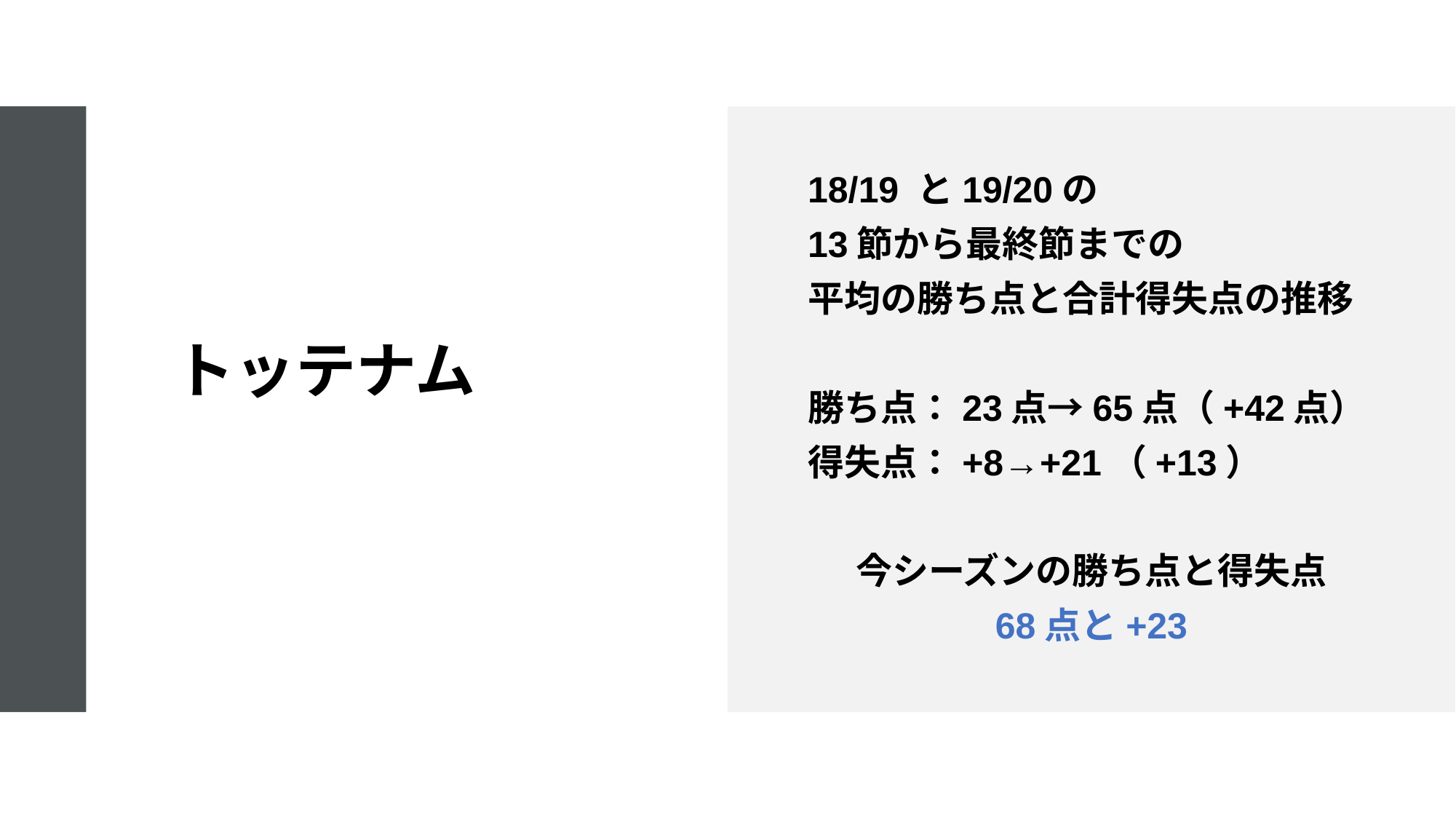

18/19	と19/20の
13節から最終節までの
平均の勝ち点と合計得失点の推移

勝ち点：23点→65点（+42点）
得失点：+8→+21（+13）

今シーズンの勝ち点と得失点
68点と+23
# トッテナム